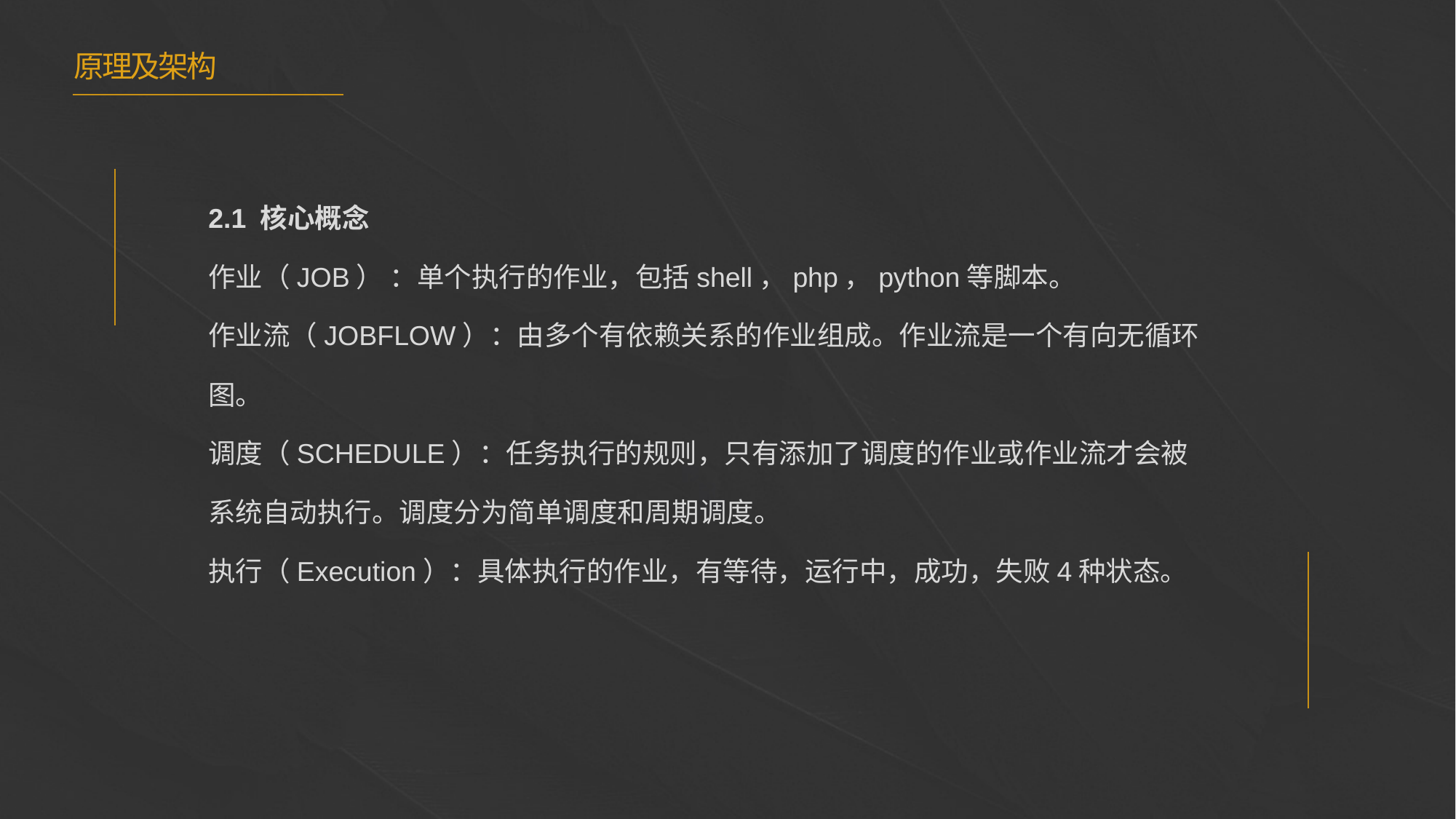

原理及架构

2.1 核心概念
作业（JOB） ：单个执行的作业，包括shell，php，python等脚本。
作业流（JOBFLOW）：由多个有依赖关系的作业组成。作业流是一个有向无循环图。
调度（SCHEDULE）：任务执行的规则，只有添加了调度的作业或作业流才会被系统自动执行。调度分为简单调度和周期调度。
执行（Execution）：具体执行的作业，有等待，运行中，成功，失败4种状态。

e7d195523061f1c0205959036996ad55c215b892a7aac5c0B9ADEF7896FB48F2EF97163A2DE1401E1875DEDC438B7864AD24CA23553DBBBD975DAF4CAD4A2592689FFB6CEE59FFA55B2702D0E5EE29CDFC0DD98BC7D6A39A64D3162AEA17DB19B9B9A87D0E9A0C5838999CD047764B32476FB53FC54D3671B43638F8C25D9EC95BB52BCC6C1CB3F6DE41EB0266A54822